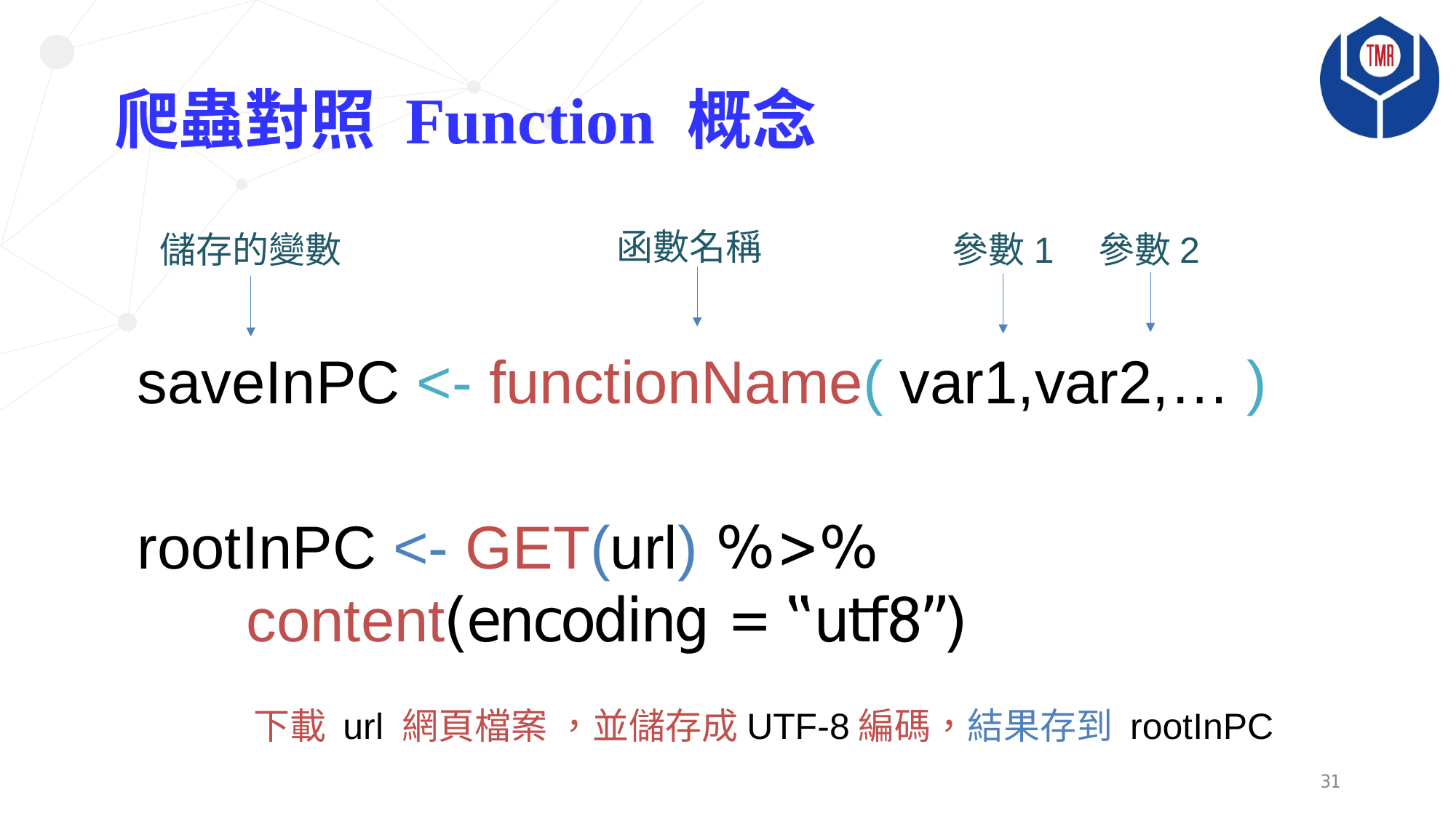

# 爬蟲對照 Function 概念
函數名稱
儲存的變數
參數2
參數1
saveInPC <- functionName( var1,var2,… )
rootInPC <- GET(url) %>%
	content(encoding = “utf8”)
下載 url 網頁檔案 ，並儲存成UTF-8編碼，結果存到 rootInPC
31